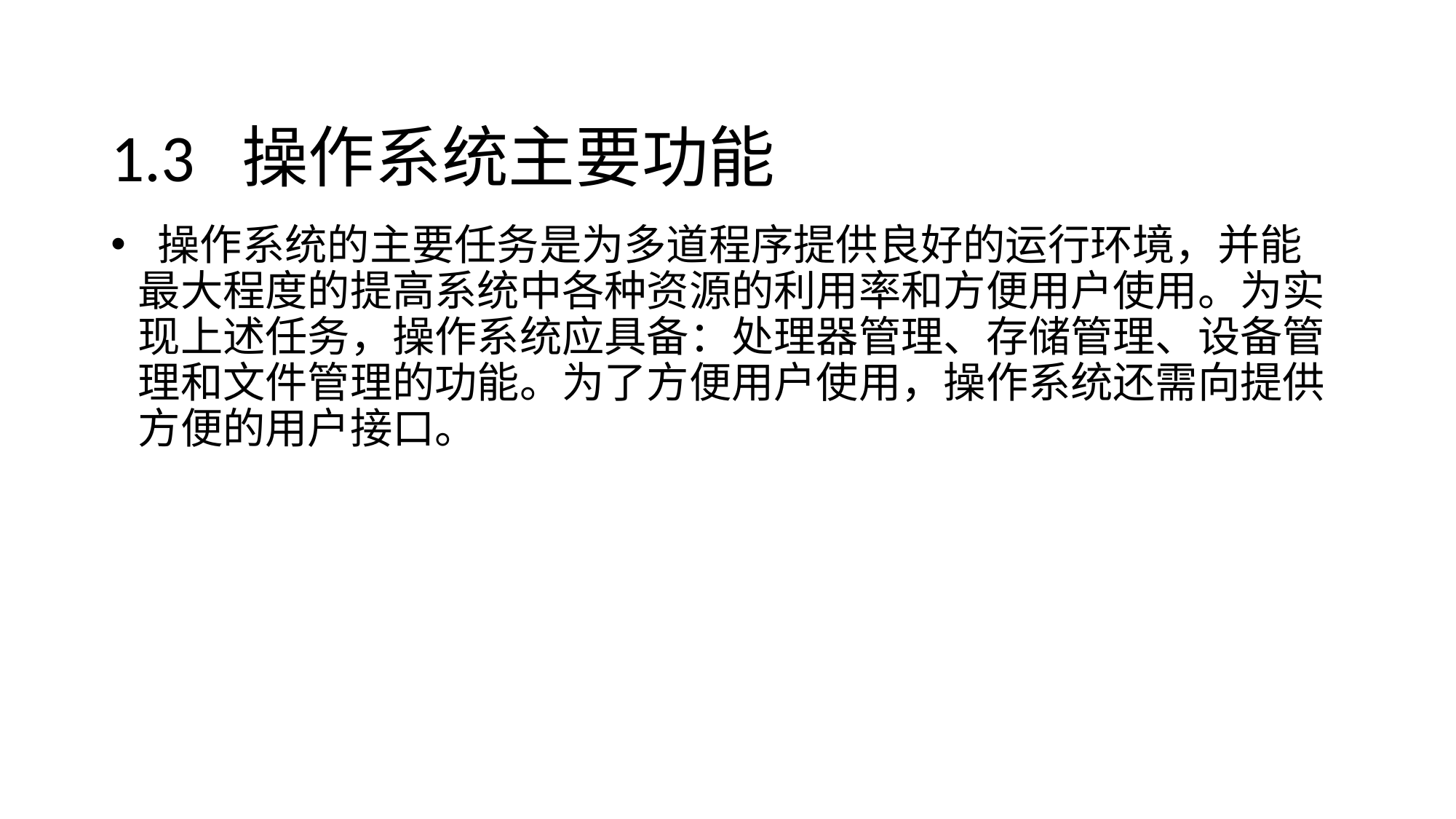

# 1.3  操作系统主要功能
 操作系统的主要任务是为多道程序提供良好的运行环境，并能最大程度的提高系统中各种资源的利用率和方便用户使用。为实现上述任务，操作系统应具备：处理器管理、存储管理、设备管理和文件管理的功能。为了方便用户使用，操作系统还需向提供方便的用户接口。
1